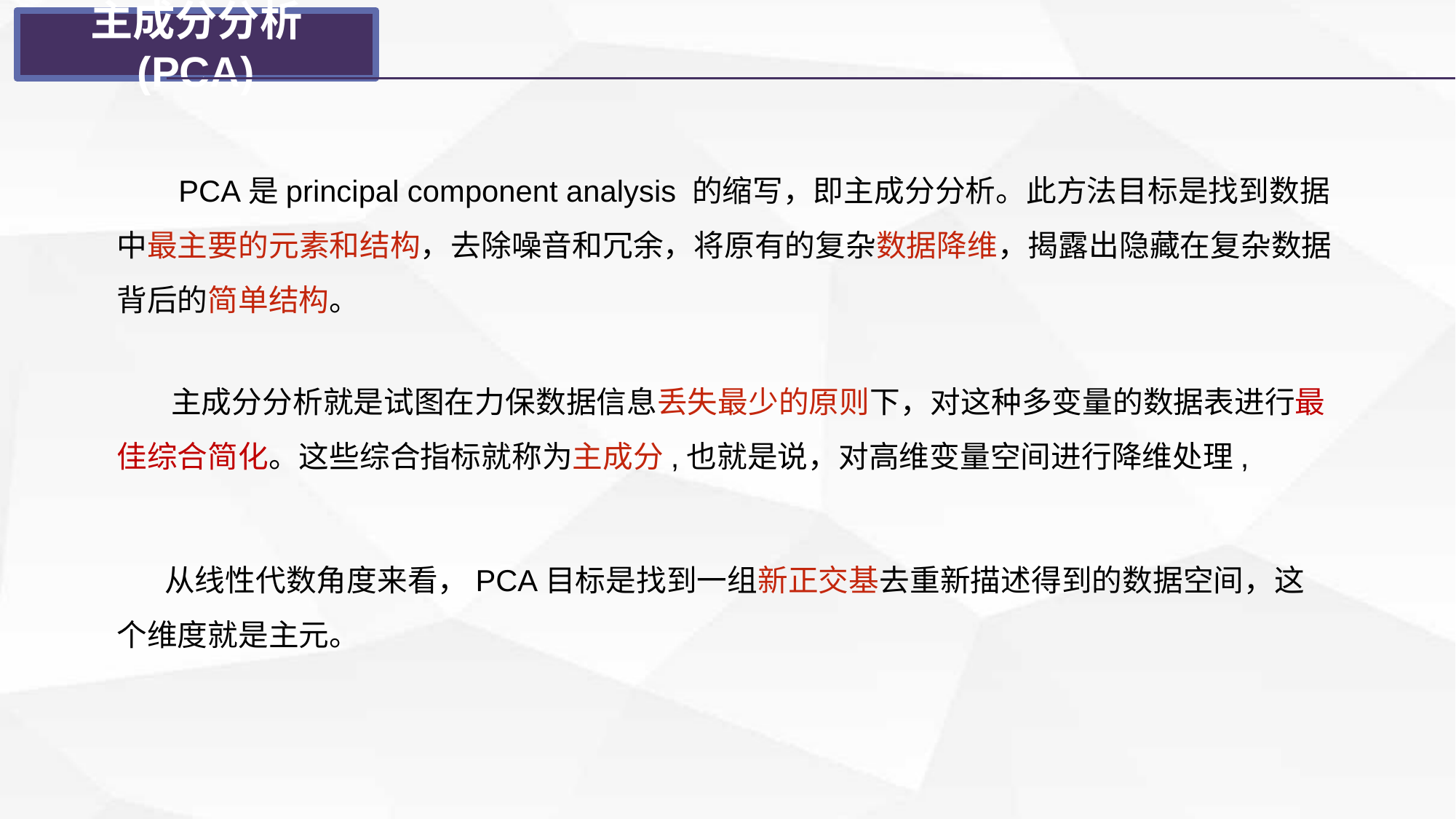

主成分分析 (PCA)
          PCA是principal component analysis 的缩写，即主成分分析。此方法目标是找到数据中最主要的元素和结构，去除噪音和冗余，将原有的复杂数据降维，揭露出隐藏在复杂数据背后的简单结构。
       主成分分析就是试图在力保数据信息丢失最少的原则下，对这种多变量的数据表进行最佳综合简化。这些综合指标就称为主成分,也就是说，对高维变量空间进行降维处理,
      从线性代数角度来看，PCA目标是找到一组新正交基去重新描述得到的数据空间，这个维度就是主元。
延迟符号